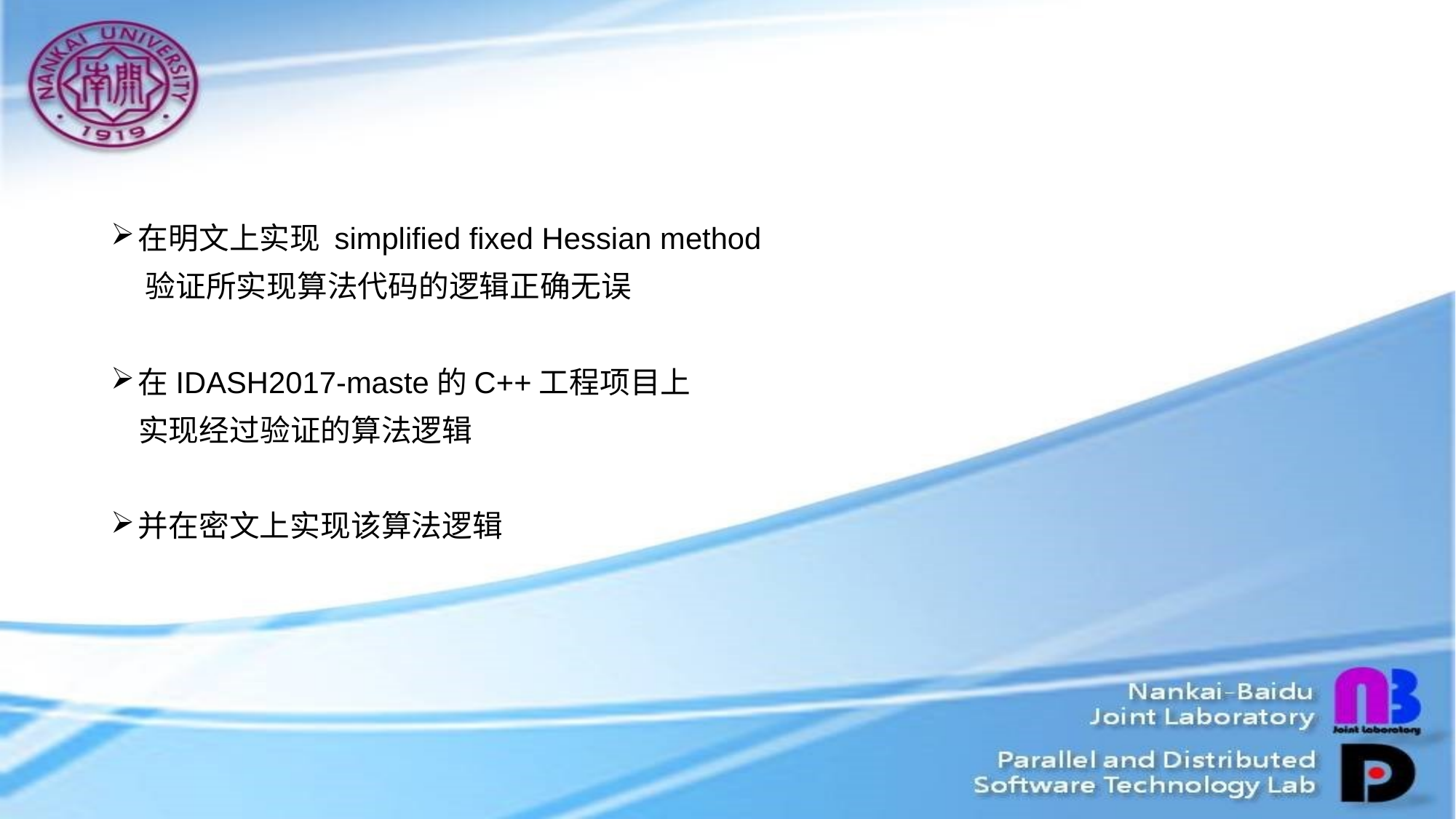

#
在明文上实现 simplified fixed Hessian method
    验证所实现算法代码的逻辑正确无误

在IDASH2017-maste的C++工程项目上
   实现经过验证的算法逻辑

并在密文上实现该算法逻辑